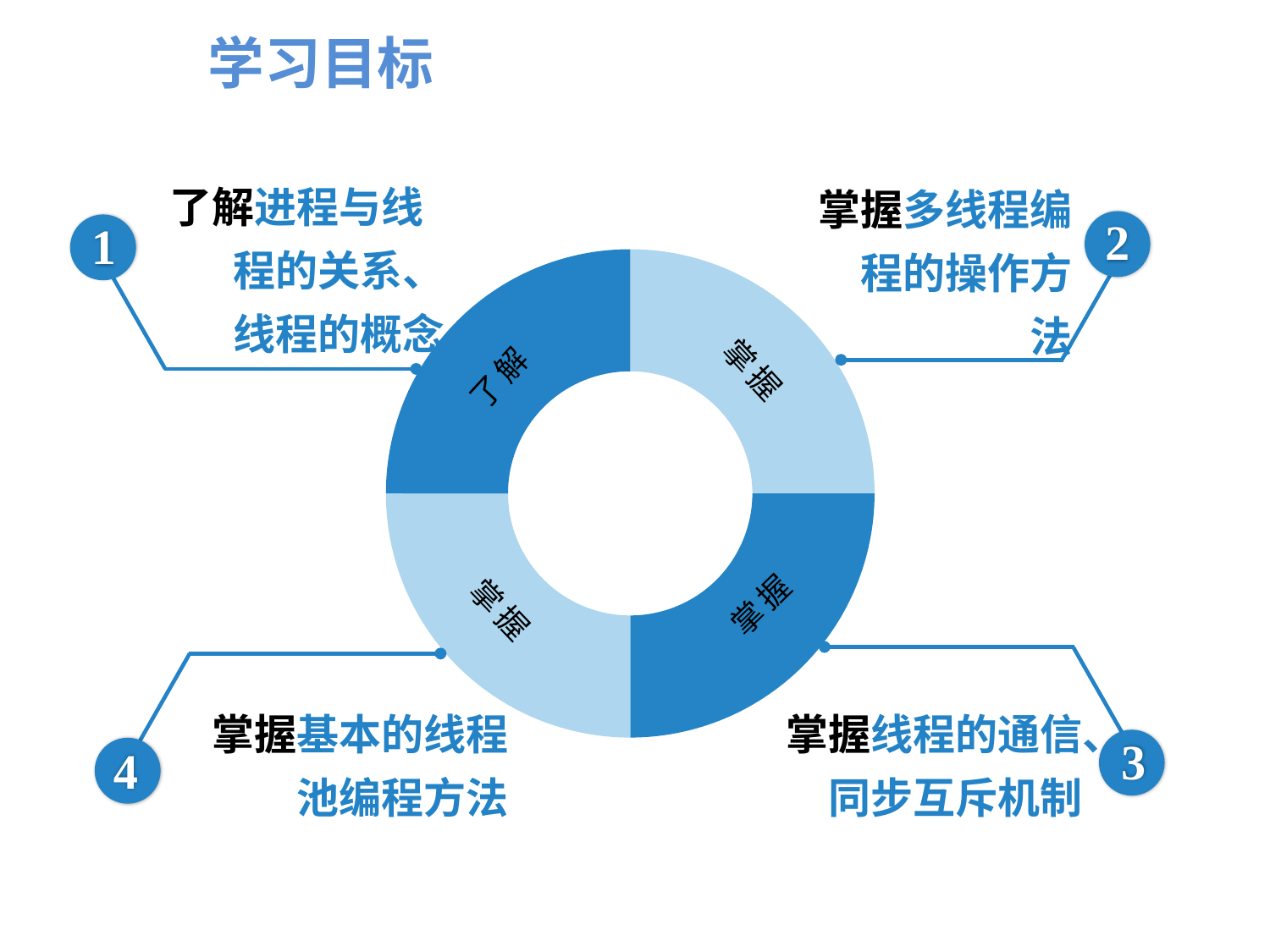

学习目标
了解进程与线程的关系、线程的概念
1

掌握多线程编程的操作方法
2

### Chart

| Category | 销售额 |
|---|---|
| 掌握知识 | 2.5 |
| 理解知识 | 2.5 |
| 熟悉知识 | 2.5 |
| 了解知识 | 2.5 |
了解
掌握
掌握
掌握
掌握线程的通信、同步互斥机制
3

掌握基本的线程池编程方法
4